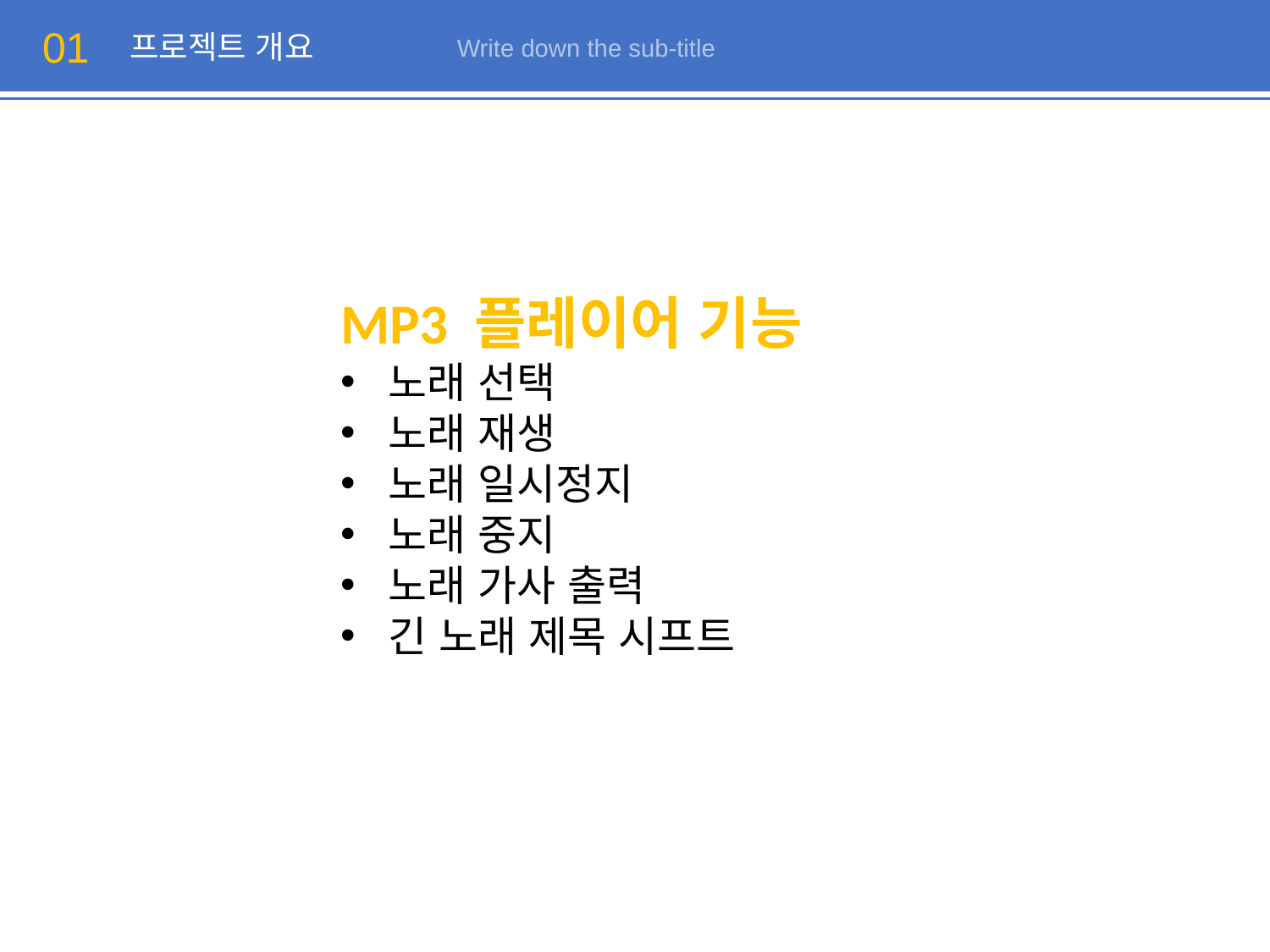

01
프로젝트 개요
Write down the sub-title
MP3 플레이어 기능
노래 선택
노래 재생
노래 일시정지
노래 중지
노래 가사 출력
긴 노래 제목 시프트